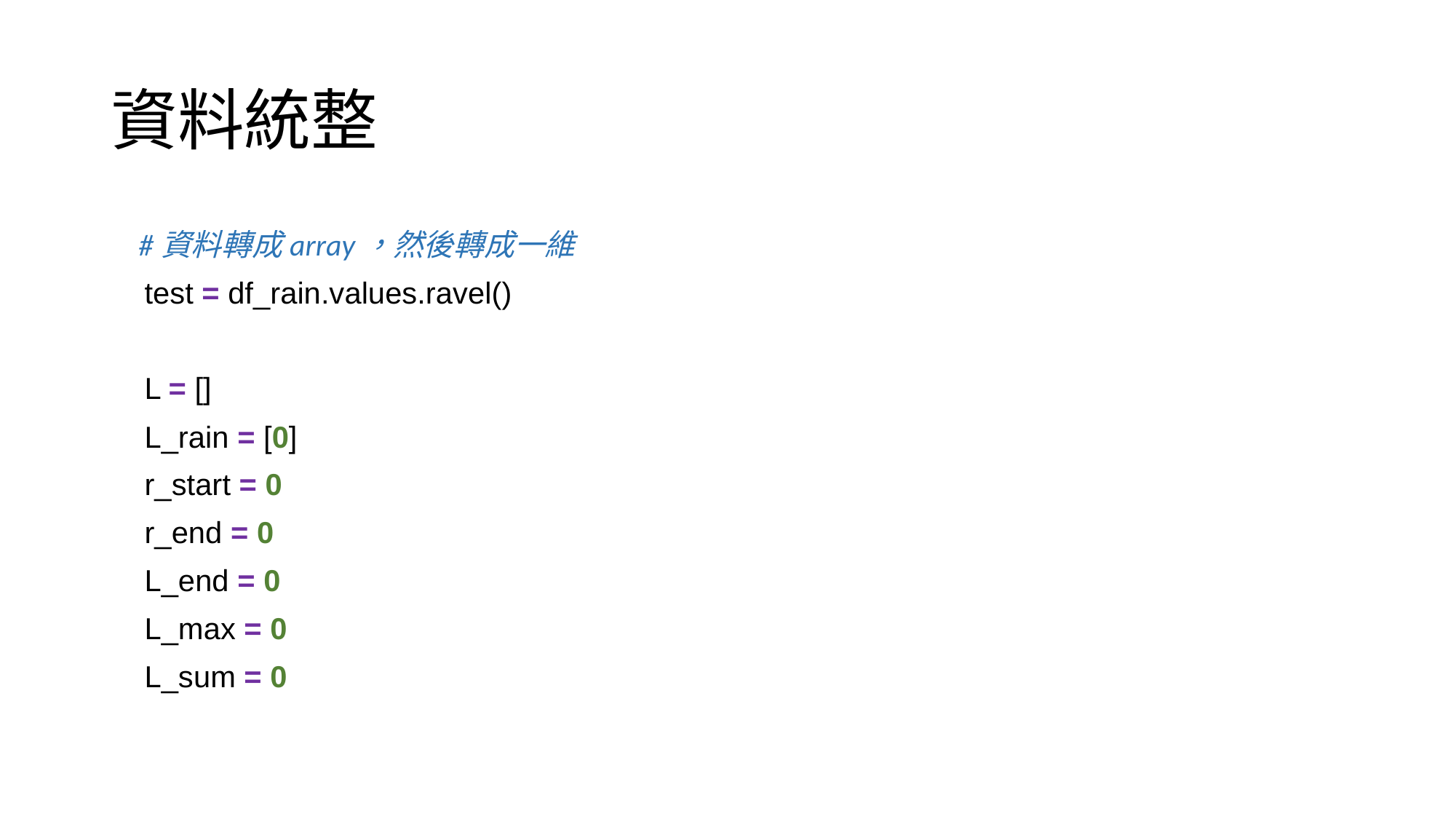

# 資料統整
    #資料轉成array，然後轉成一維
    test = df_rain.values.ravel()

    L = []
    L_rain = [0]
    r_start = 0
    r_end = 0
    L_end = 0
    L_max = 0
    L_sum = 0